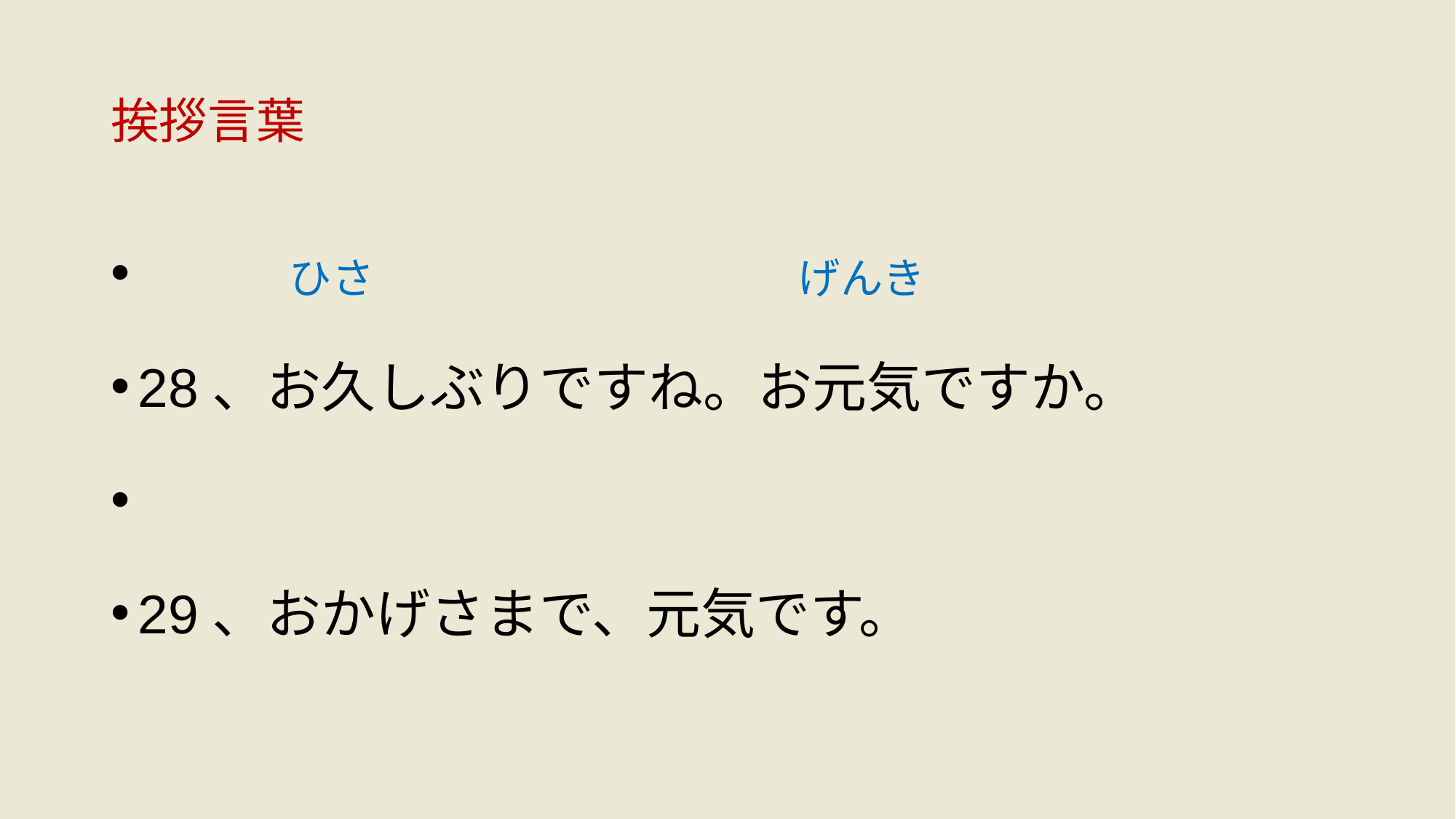

# 挨拶言葉

　　　ひさ　　　　　　　　　　げんき
28、お久しぶりですね。お元気ですか。

29、おかげさまで、元気です。